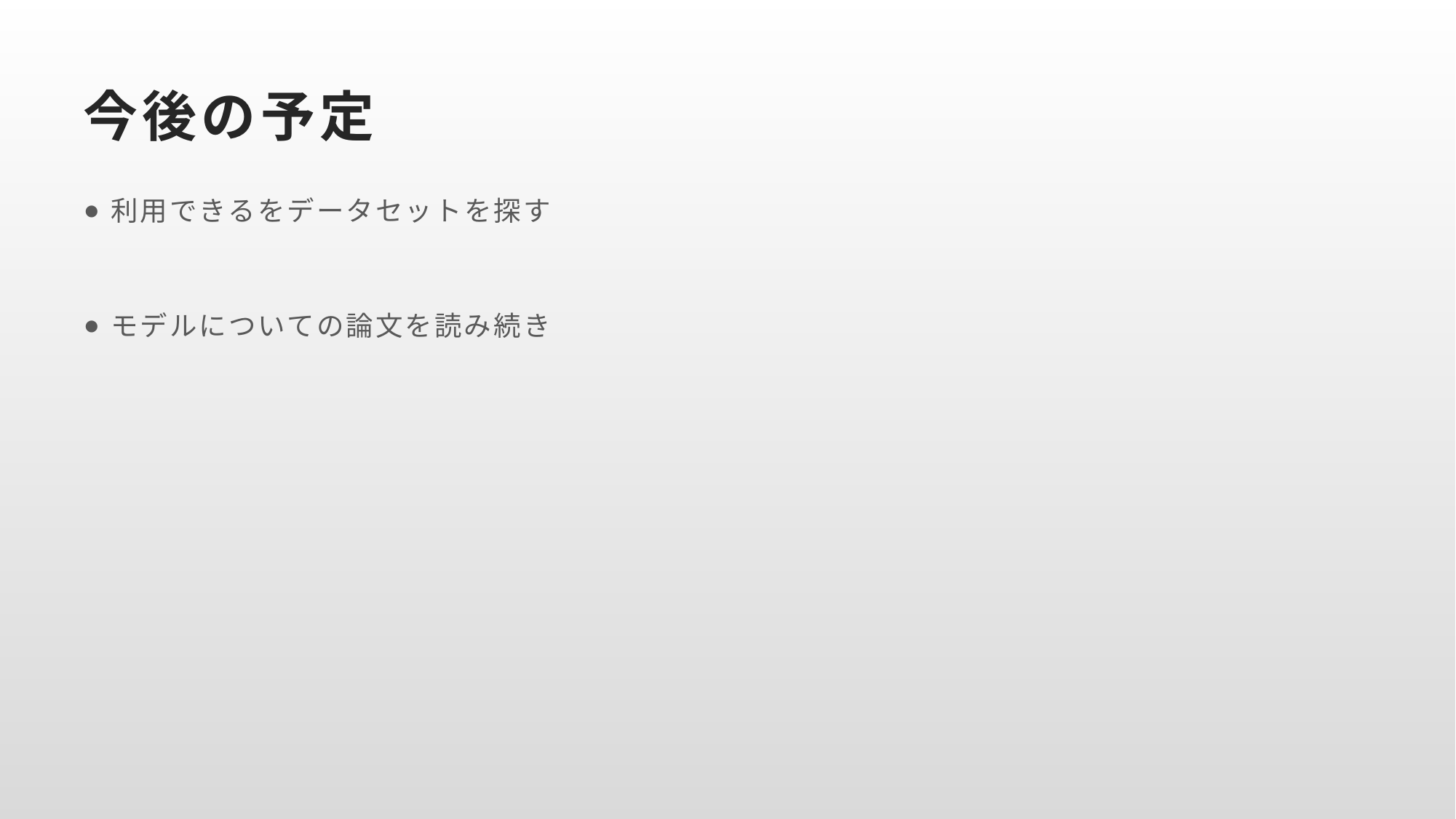

# 今後の予定
利用できるをデータセットを探す

モデルについての論文を読み続き